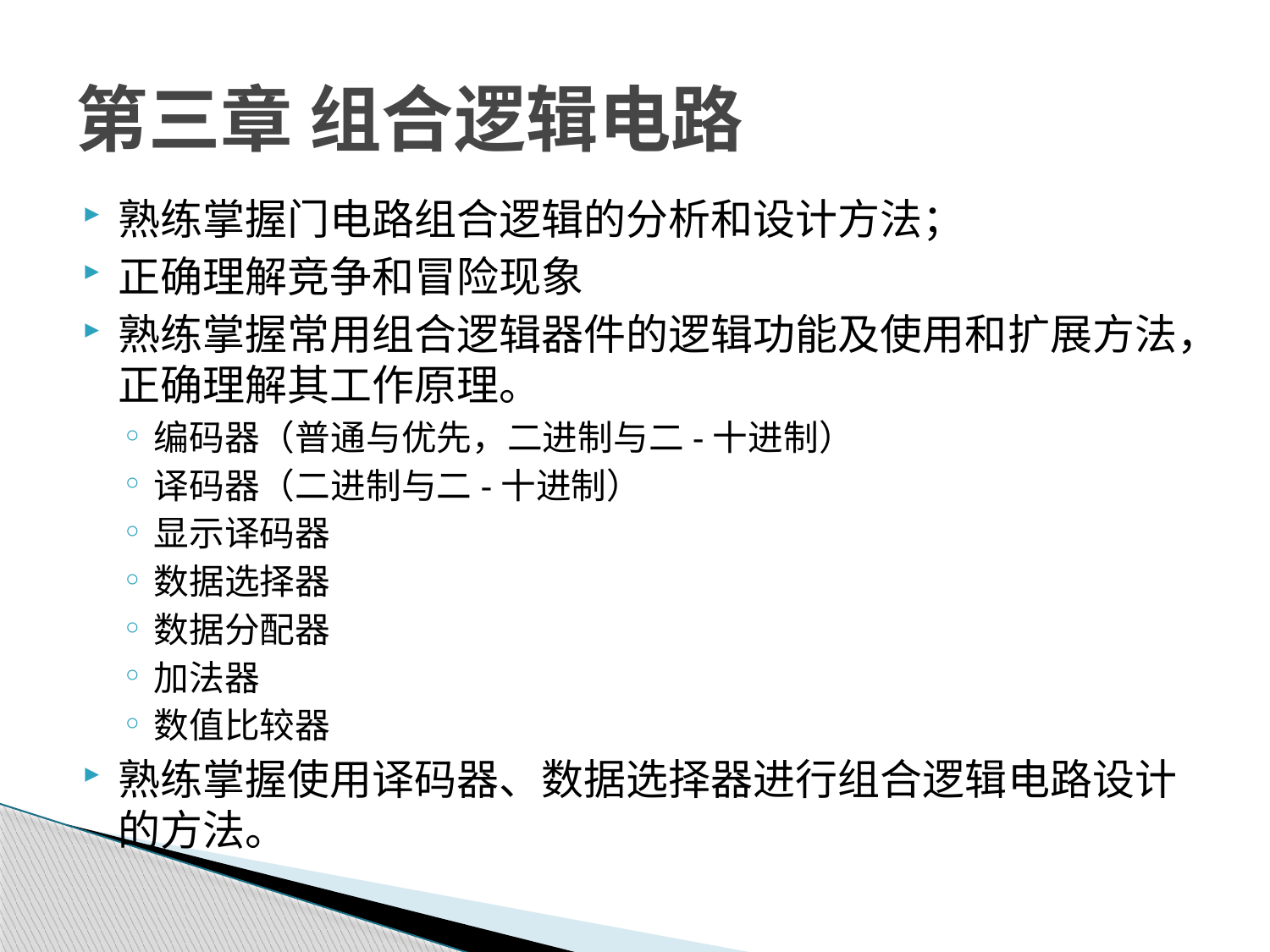

# 第三章 组合逻辑电路
熟练掌握门电路组合逻辑的分析和设计方法；
正确理解竞争和冒险现象
熟练掌握常用组合逻辑器件的逻辑功能及使用和扩展方法，正确理解其工作原理。
编码器（普通与优先，二进制与二-十进制）
译码器（二进制与二-十进制）
显示译码器
数据选择器
数据分配器
加法器
数值比较器
熟练掌握使用译码器、数据选择器进行组合逻辑电路设计的方法。